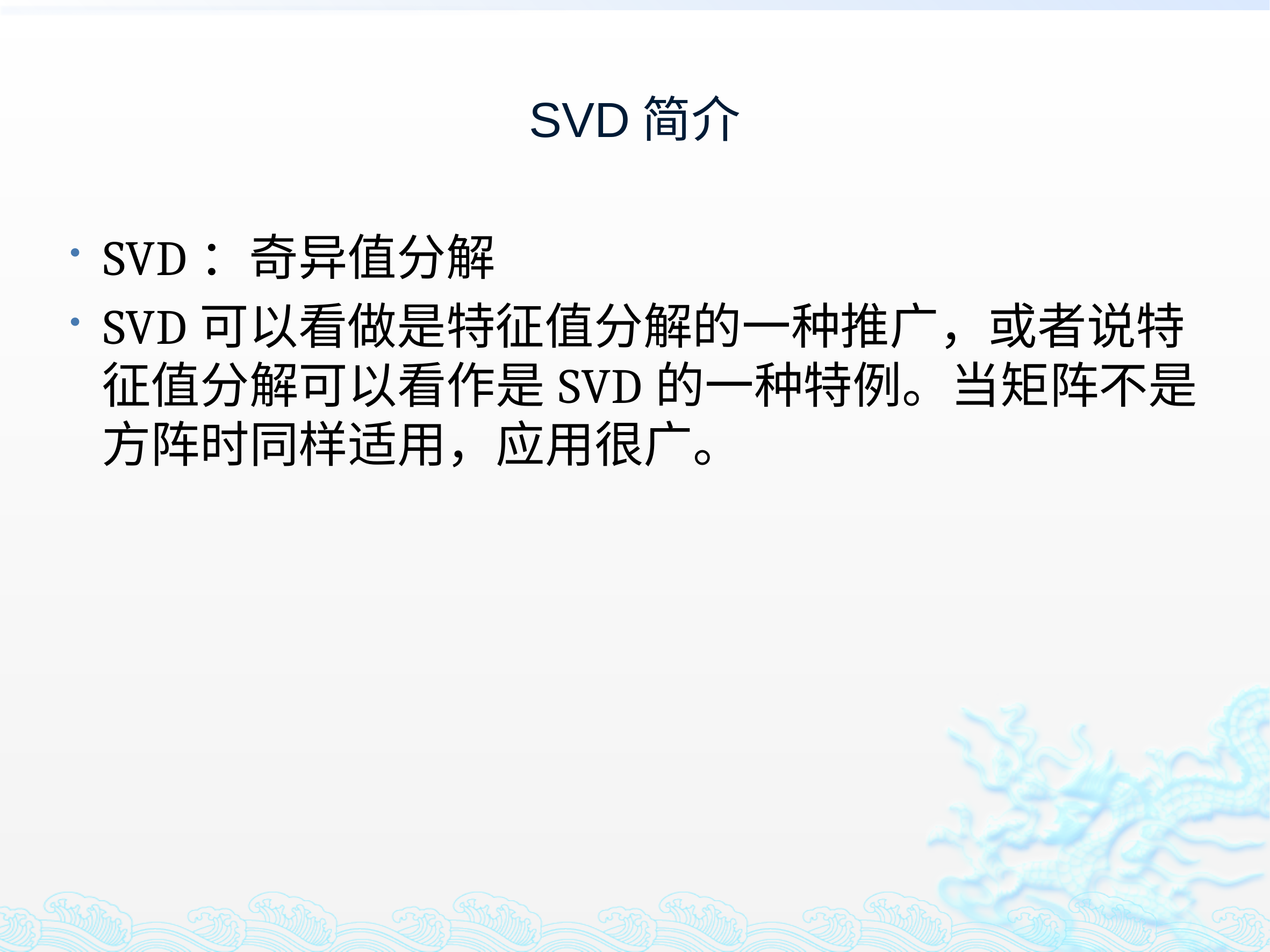

# SVD简介
SVD：奇异值分解
SVD可以看做是特征值分解的一种推广，或者说特征值分解可以看作是SVD的一种特例。当矩阵不是方阵时同样适用，应用很广。